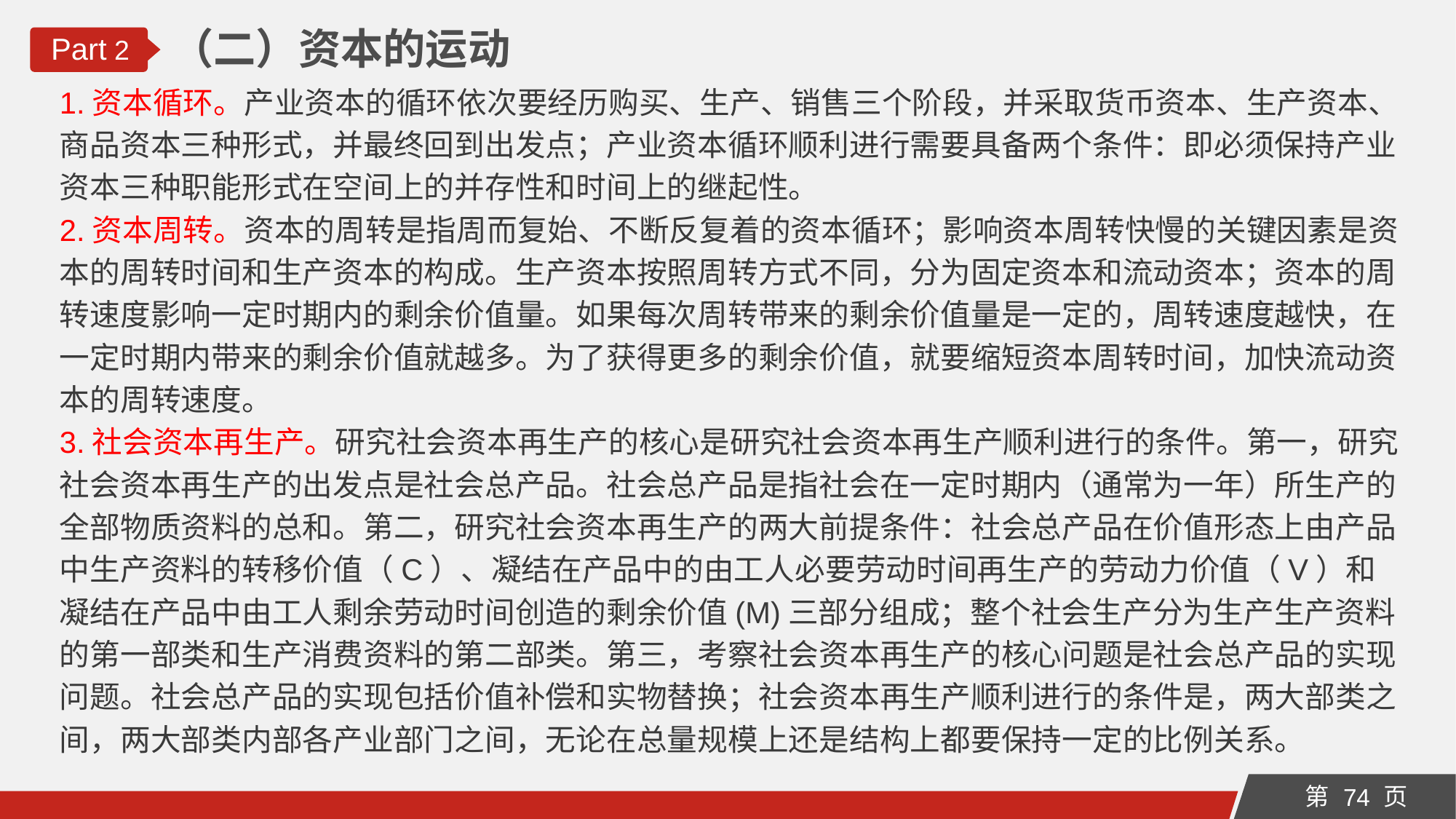

（二）资本的运动
Part 2

1.资本循环。产业资本的循环依次要经历购买、生产、销售三个阶段，并采取货币资本、生产资本、商品资本三种形式，并最终回到出发点；产业资本循环顺利进行需要具备两个条件：即必须保持产业资本三种职能形式在空间上的并存性和时间上的继起性。
2.资本周转。资本的周转是指周而复始、不断反复着的资本循环；影响资本周转快慢的关键因素是资本的周转时间和生产资本的构成。生产资本按照周转方式不同，分为固定资本和流动资本；资本的周转速度影响一定时期内的剩余价值量。如果每次周转带来的剩余价值量是一定的，周转速度越快，在一定时期内带来的剩余价值就越多。为了获得更多的剩余价值，就要缩短资本周转时间，加快流动资本的周转速度。
3.社会资本再生产。研究社会资本再生产的核心是研究社会资本再生产顺利进行的条件。第一，研究社会资本再生产的出发点是社会总产品。社会总产品是指社会在一定时期内（通常为一年）所生产的全部物质资料的总和。第二，研究社会资本再生产的两大前提条件：社会总产品在价值形态上由产品中生产资料的转移价值（C）、凝结在产品中的由工人必要劳动时间再生产的劳动力价值（V）和凝结在产品中由工人剩余劳动时间创造的剩余价值(M)三部分组成；整个社会生产分为生产生产资料的第一部类和生产消费资料的第二部类。第三，考察社会资本再生产的核心问题是社会总产品的实现问题。社会总产品的实现包括价值补偿和实物替换；社会资本再生产顺利进行的条件是，两大部类之间，两大部类内部各产业部门之间，无论在总量规模上还是结构上都要保持一定的比例关系。